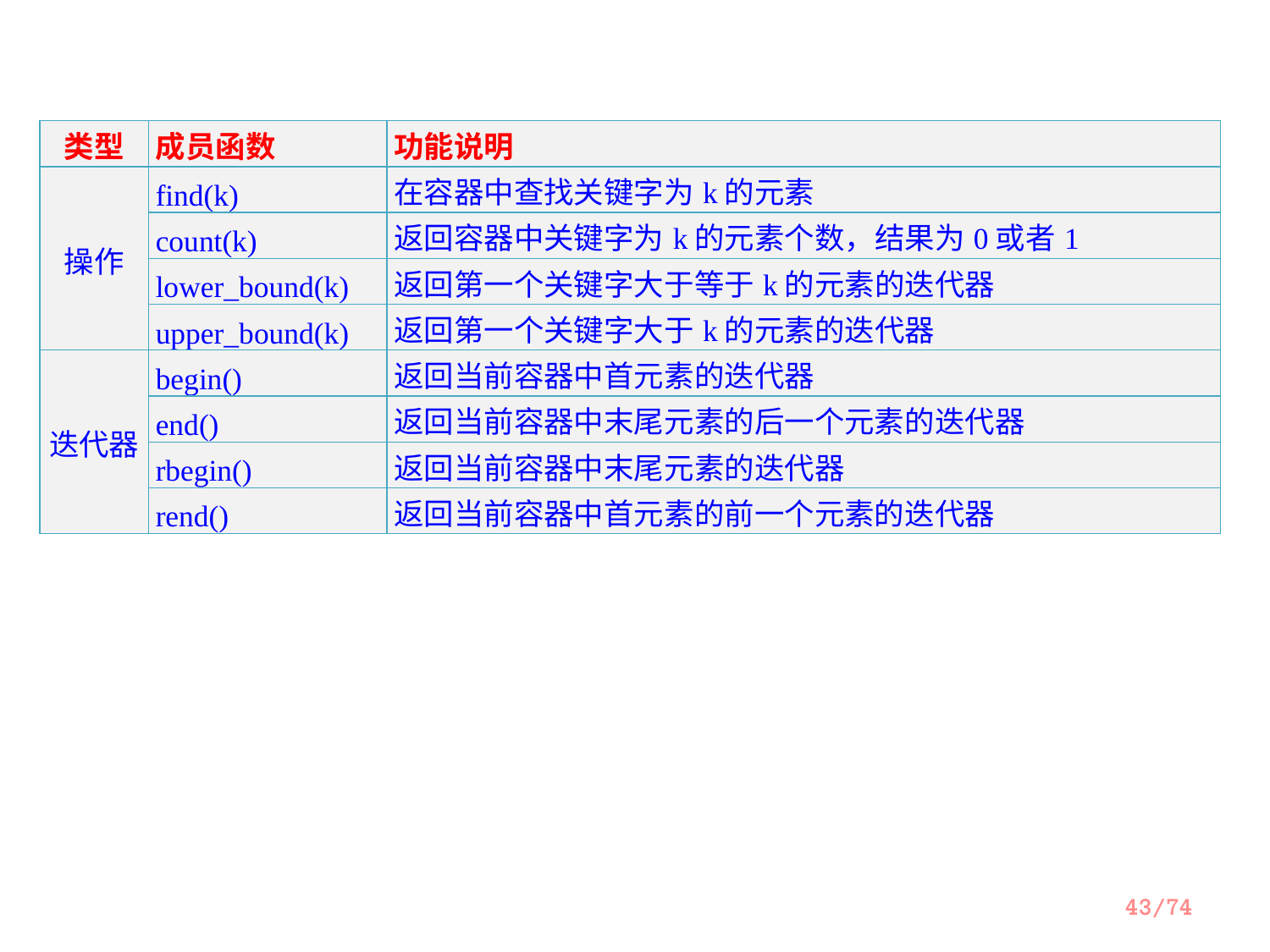

| 类型 | 成员函数 | 功能说明 |
| --- | --- | --- |
| 操作 | find(k) | 在容器中查找关键字为k的元素 |
|  | count(k) | 返回容器中关键字为k的元素个数，结果为0或者1 |
|  | lower\_bound(k) | 返回第一个关键字大于等于k的元素的迭代器 |
|  | upper\_bound(k) | 返回第一个关键字大于k的元素的迭代器 |
| 迭代器 | begin() | 返回当前容器中首元素的迭代器 |
|  | end() | 返回当前容器中末尾元素的后一个元素的迭代器 |
|  | rbegin() | 返回当前容器中末尾元素的迭代器 |
|  | rend() | 返回当前容器中首元素的前一个元素的迭代器 |
43/74